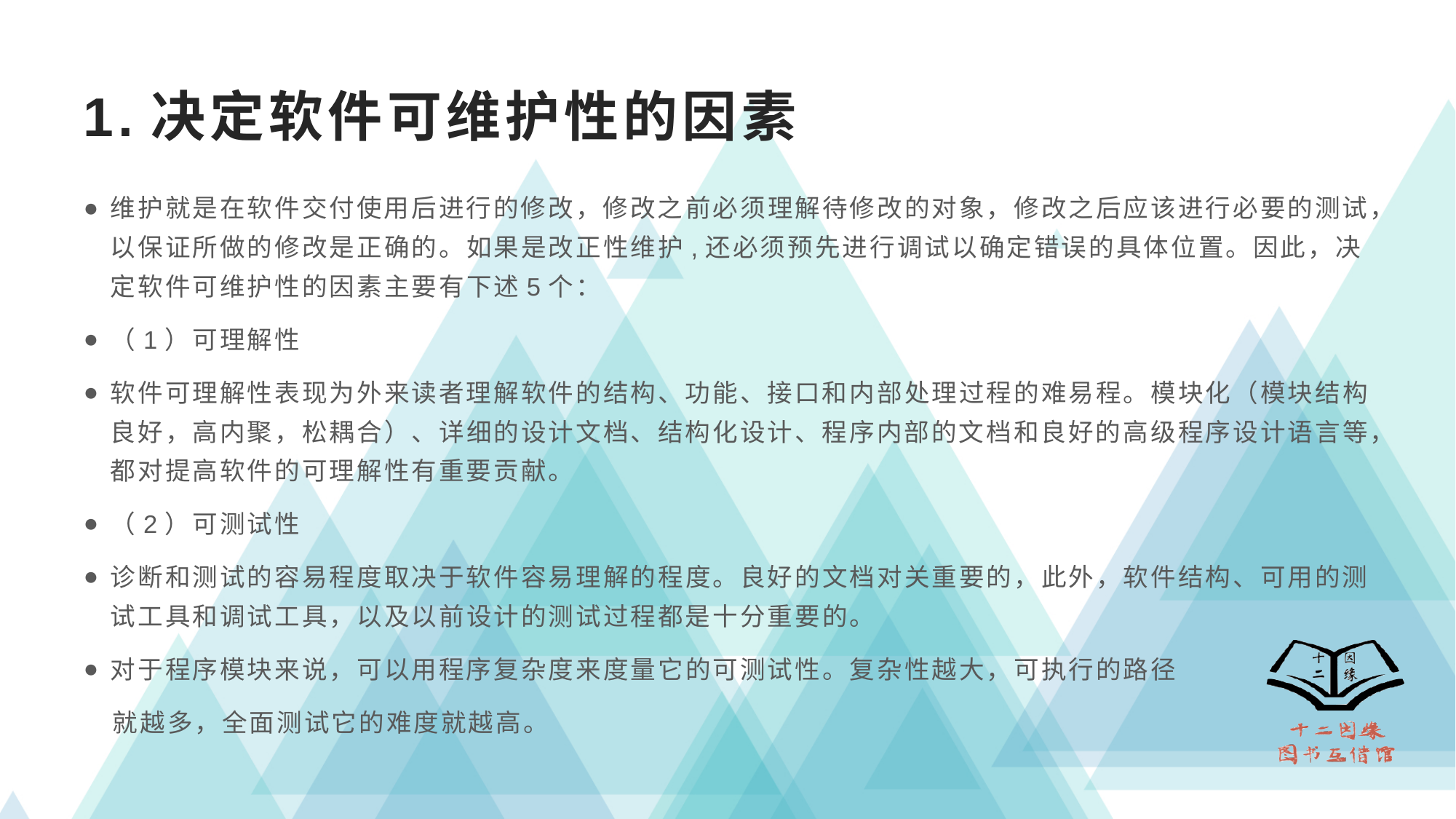

# 1.决定软件可维护性的因素
维护就是在软件交付使用后进行的修改，修改之前必须理解待修改的对象，修改之后应该进行必要的测试，以保证所做的修改是正确的。如果是改正性维护,还必须预先进行调试以确定错误的具体位置。因此，决定软件可维护性的因素主要有下述5个：
（1）可理解性
软件可理解性表现为外来读者理解软件的结构、功能、接口和内部处理过程的难易程。模块化（模块结构良好，高内聚，松耦合）、详细的设计文档、结构化设计、程序内部的文档和良好的高级程序设计语言等，都对提高软件的可理解性有重要贡献。
（2）可测试性
诊断和测试的容易程度取决于软件容易理解的程度。良好的文档对关重要的，此外，软件结构、可用的测试工具和调试工具，以及以前设计的测试过程都是十分重要的。
对于程序模块来说，可以用程序复杂度来度量它的可测试性。复杂性越大，可执行的路径
   就越多，全面测试它的难度就越高。